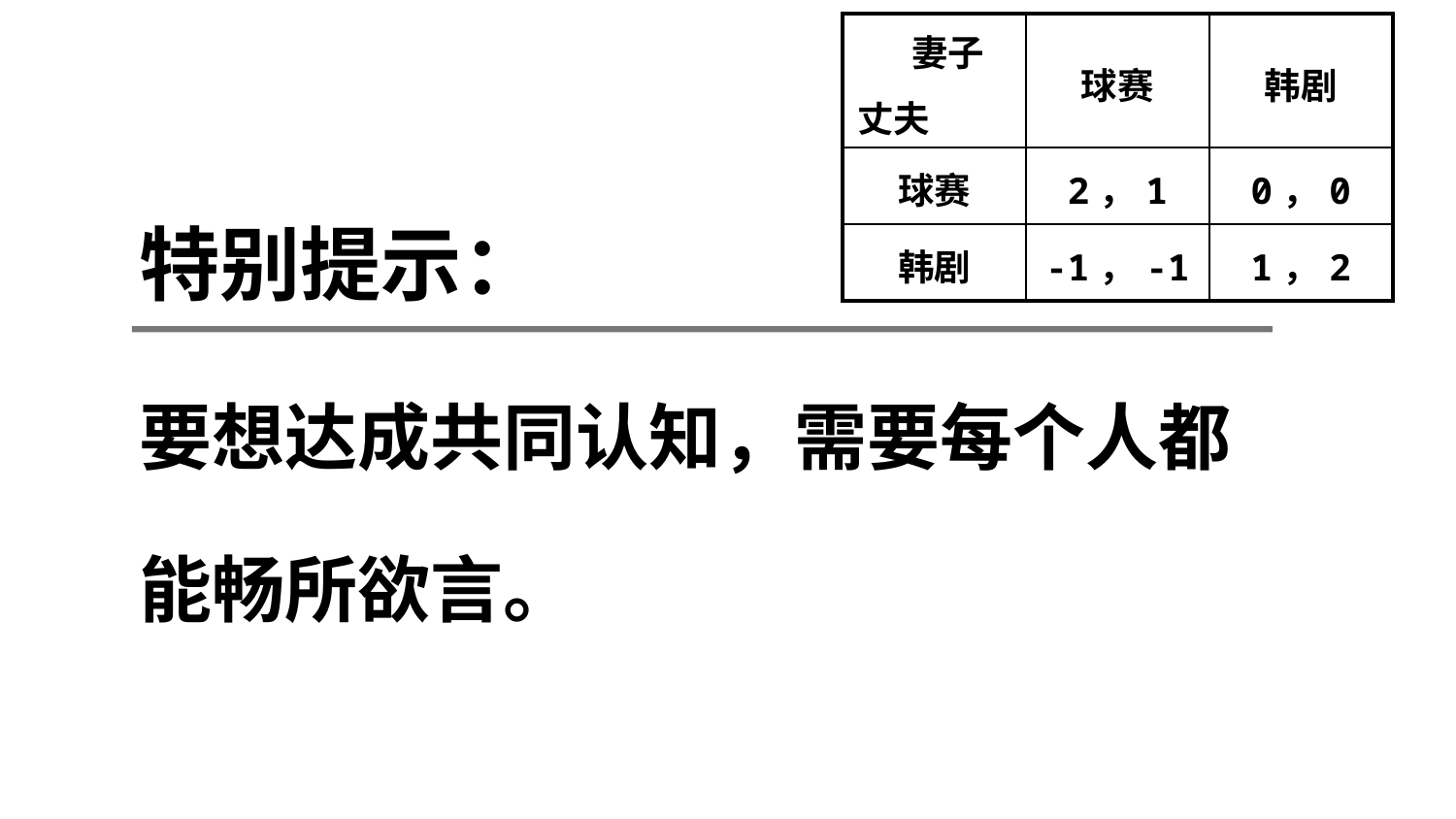

| 妻子 丈夫 | 球赛 | 韩剧 |
| --- | --- | --- |
| 球赛 | 2，1 | 0，0 |
| 韩剧 | -1，-1 | 1，2 |
特别提示：
要想达成共同认知，需要每个人都能畅所欲言。